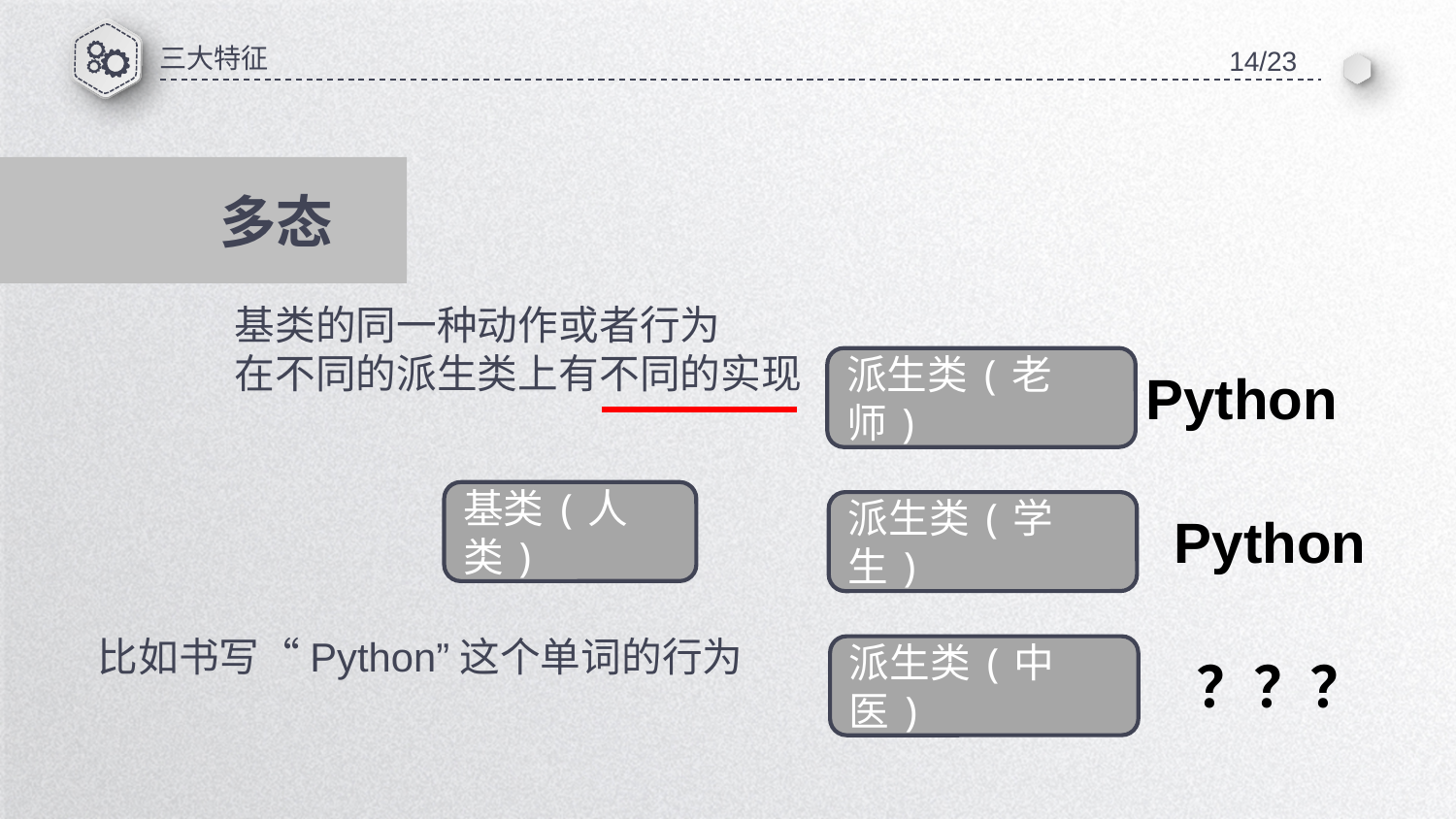

三大特征
14/23

多态

基类的同一种动作或者行为
在不同的派生类上有不同的实现
派生类(老师)
Python
基类(人类)
派生类(学生)
Python

比如书写“Python”这个单词的行为
派生类(中医)
？？？